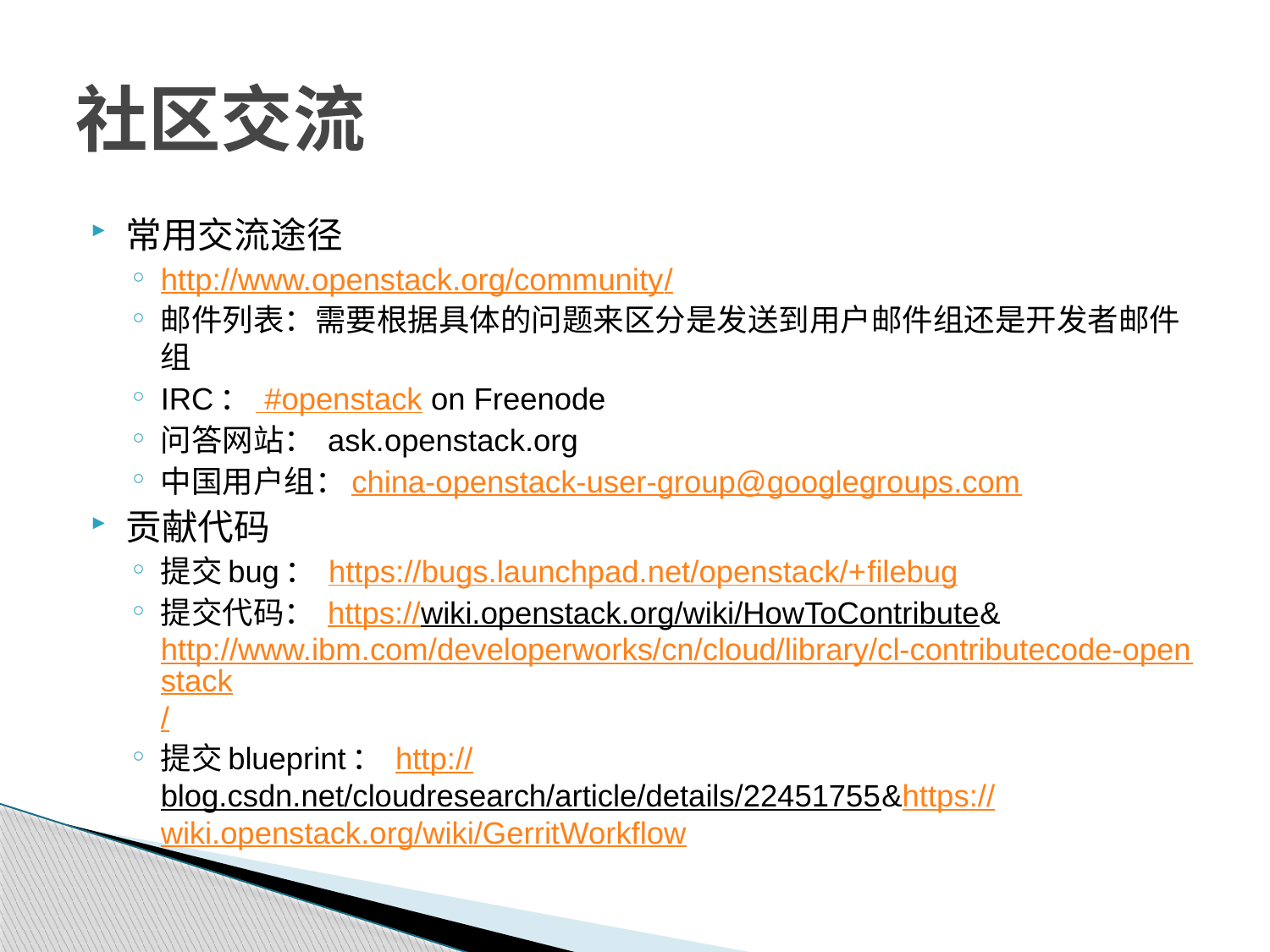

# 社区交流
常用交流途径
http://www.openstack.org/community/
邮件列表：需要根据具体的问题来区分是发送到用户邮件组还是开发者邮件组
IRC： #openstack on Freenode
问答网站： ask.openstack.org
中国用户组：china-openstack-user-group@googlegroups.com
贡献代码
提交bug： https://bugs.launchpad.net/openstack/+filebug
提交代码： https://wiki.openstack.org/wiki/HowToContribute& http://www.ibm.com/developerworks/cn/cloud/library/cl-contributecode-openstack/
提交blueprint： http://blog.csdn.net/cloudresearch/article/details/22451755&https://wiki.openstack.org/wiki/GerritWorkflow